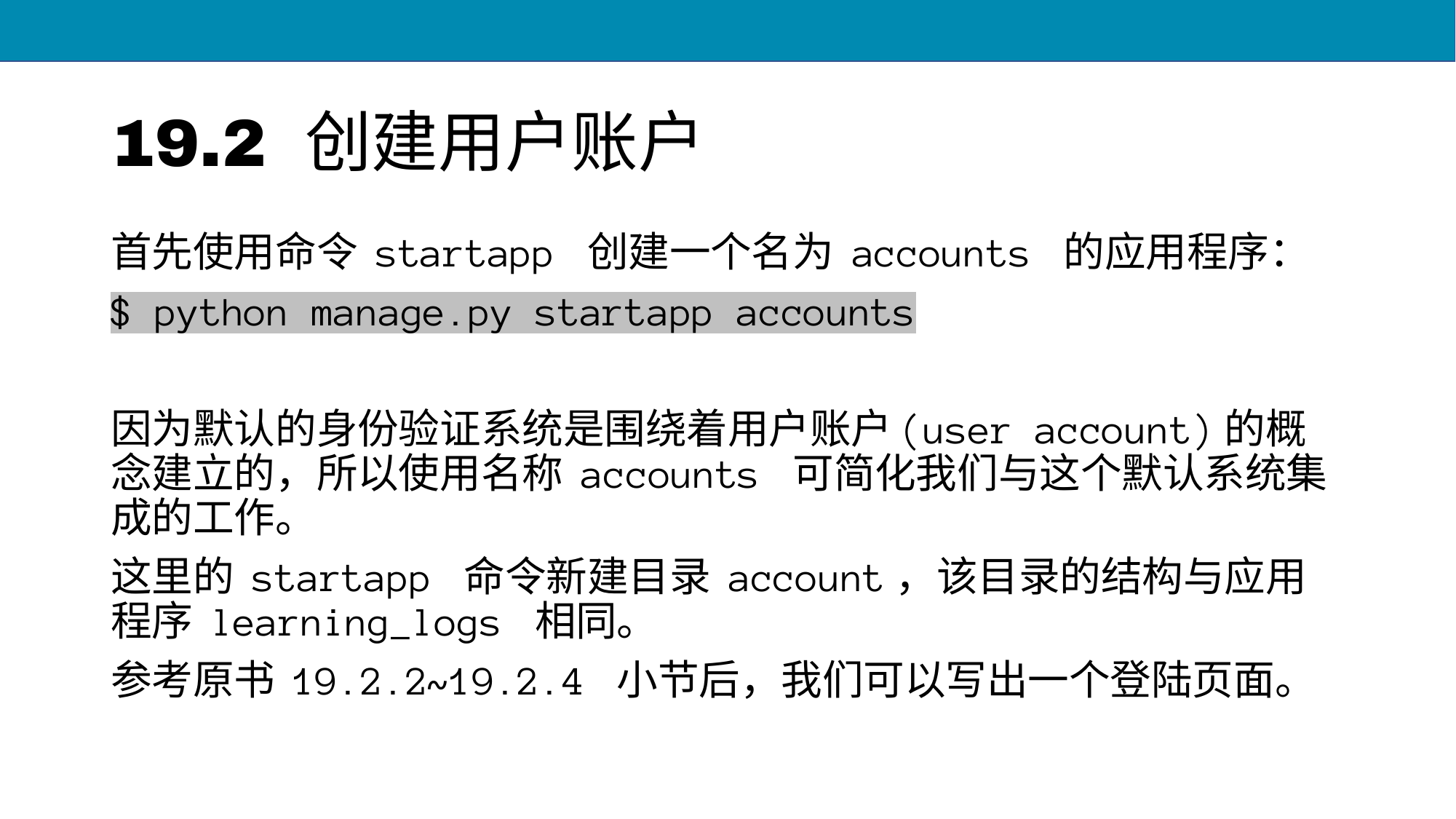

# 19.2 创建用户账户
首先使用命令 startapp 创建一个名为 accounts 的应用程序：
$ python manage.py startapp accounts

因为默认的身份验证系统是围绕着用户账户(user account)的概念建立的，所以使用名称 accounts 可简化我们与这个默认系统集成的工作。
这里的 startapp 命令新建目录 account，该目录的结构与应用程序 learning_logs 相同。
参考原书 19.2.2~19.2.4 小节后，我们可以写出一个登陆页面。